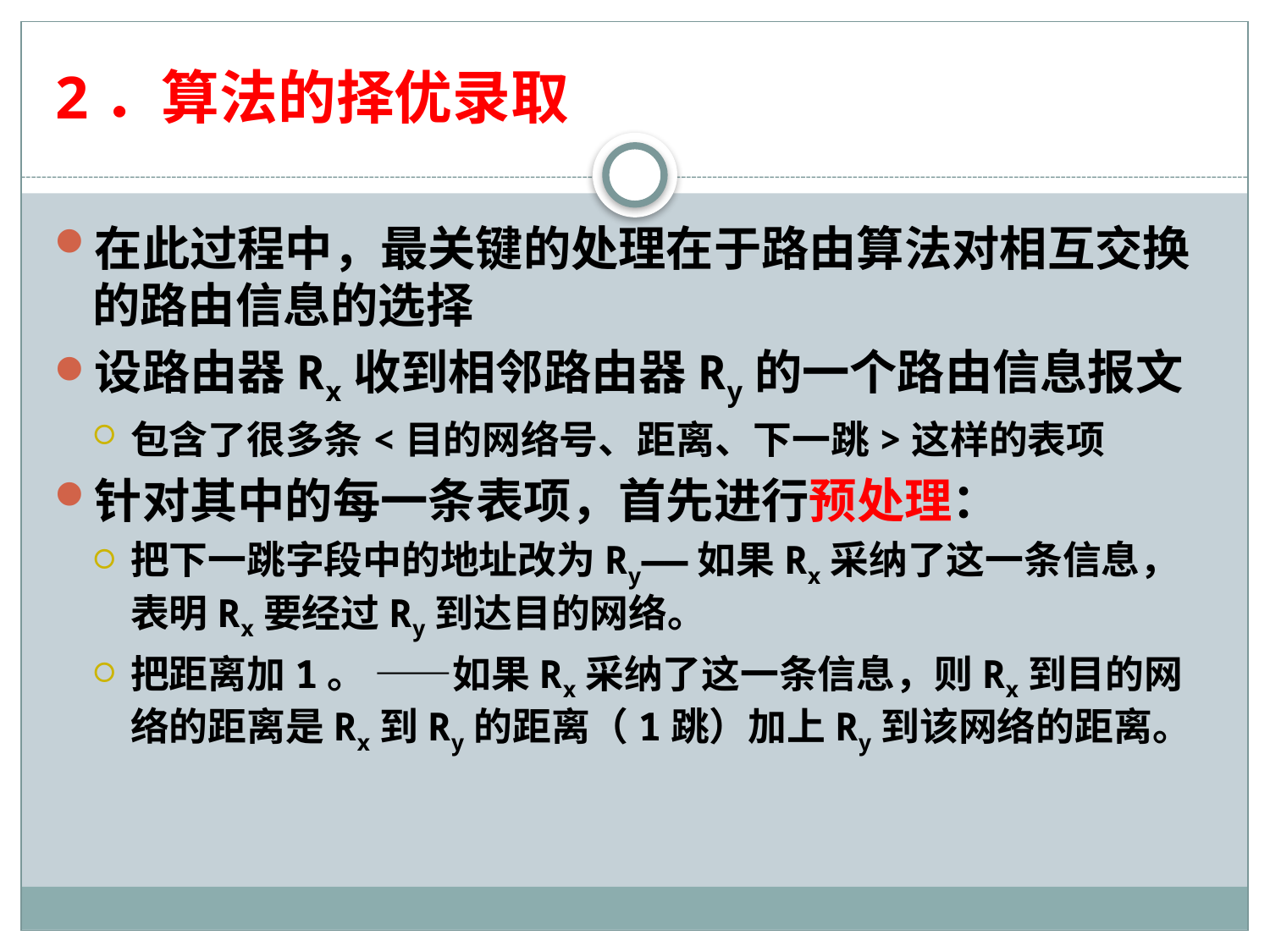

# 2．算法的择优录取
在此过程中，最关键的处理在于路由算法对相互交换的路由信息的选择
设路由器Rx收到相邻路由器Ry的一个路由信息报文
包含了很多条<目的网络号、距离、下一跳>这样的表项
针对其中的每一条表项，首先进行预处理：
把下一跳字段中的地址改为Ry——如果Rx采纳了这一条信息，表明Rx要经过Ry到达目的网络。
把距离加1。 ——如果Rx采纳了这一条信息，则Rx到目的网络的距离是Rx到Ry的距离（1跳）加上Ry到该网络的距离。